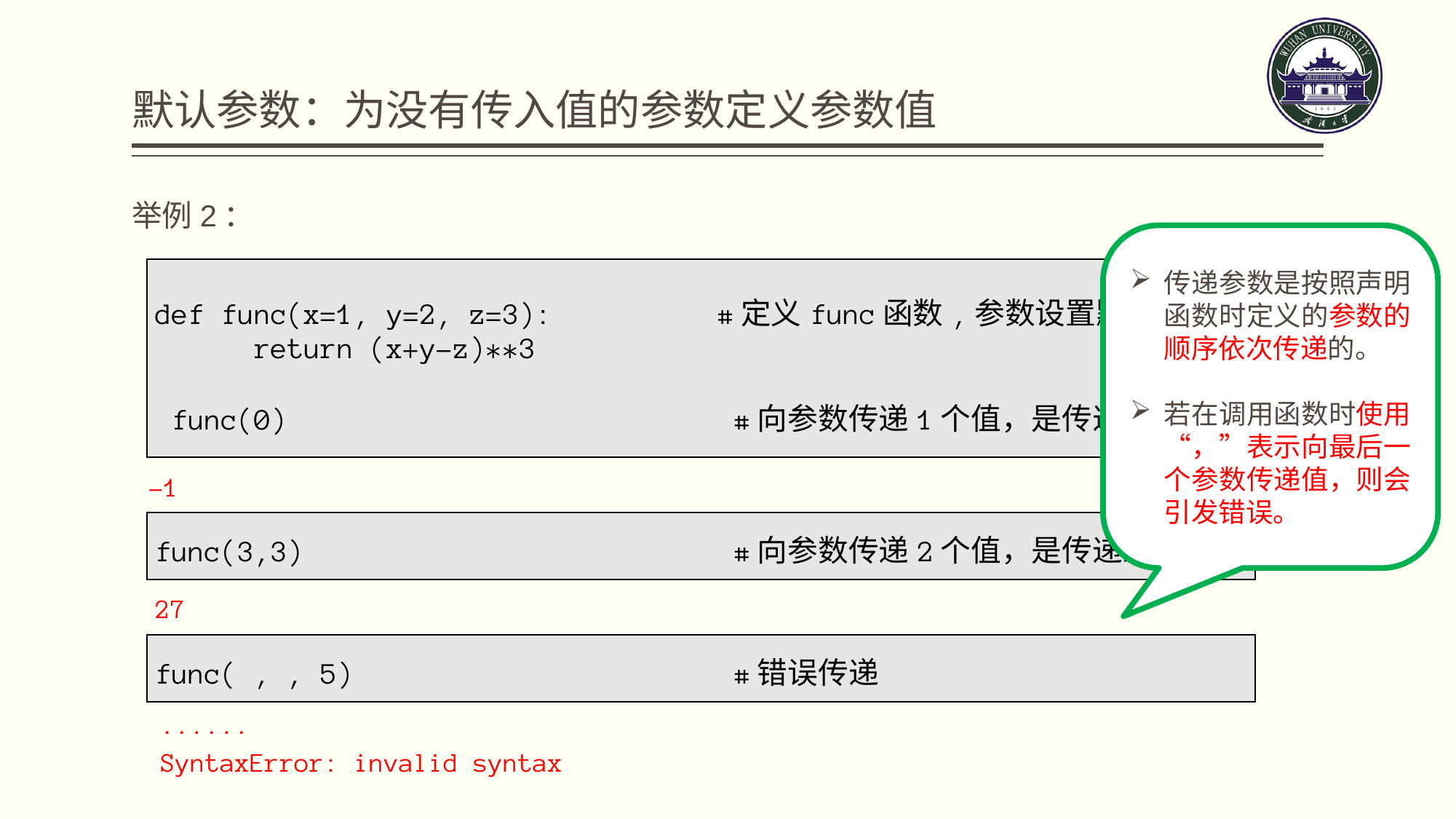

# 默认参数：为没有传入值的参数定义参数值
举例2：

传递参数是按照声明函数时定义的参数的顺序依次传递的。

若在调用函数时使用“，”表示向最后一个参数传递值，则会引发错误。
| def func(x=1, y=2, z=3): #定义func函数,参数设置默认值 return (x+y-z)\*\*3 func(0) #向参数传递1个值，是传递给x |
| --- |
-1
| func(3,3) #向参数传递2个值，是传递给x，y |
| --- |
27
| func( , , 5) #错误传递 |
| --- |
······
SyntaxError: invalid syntax